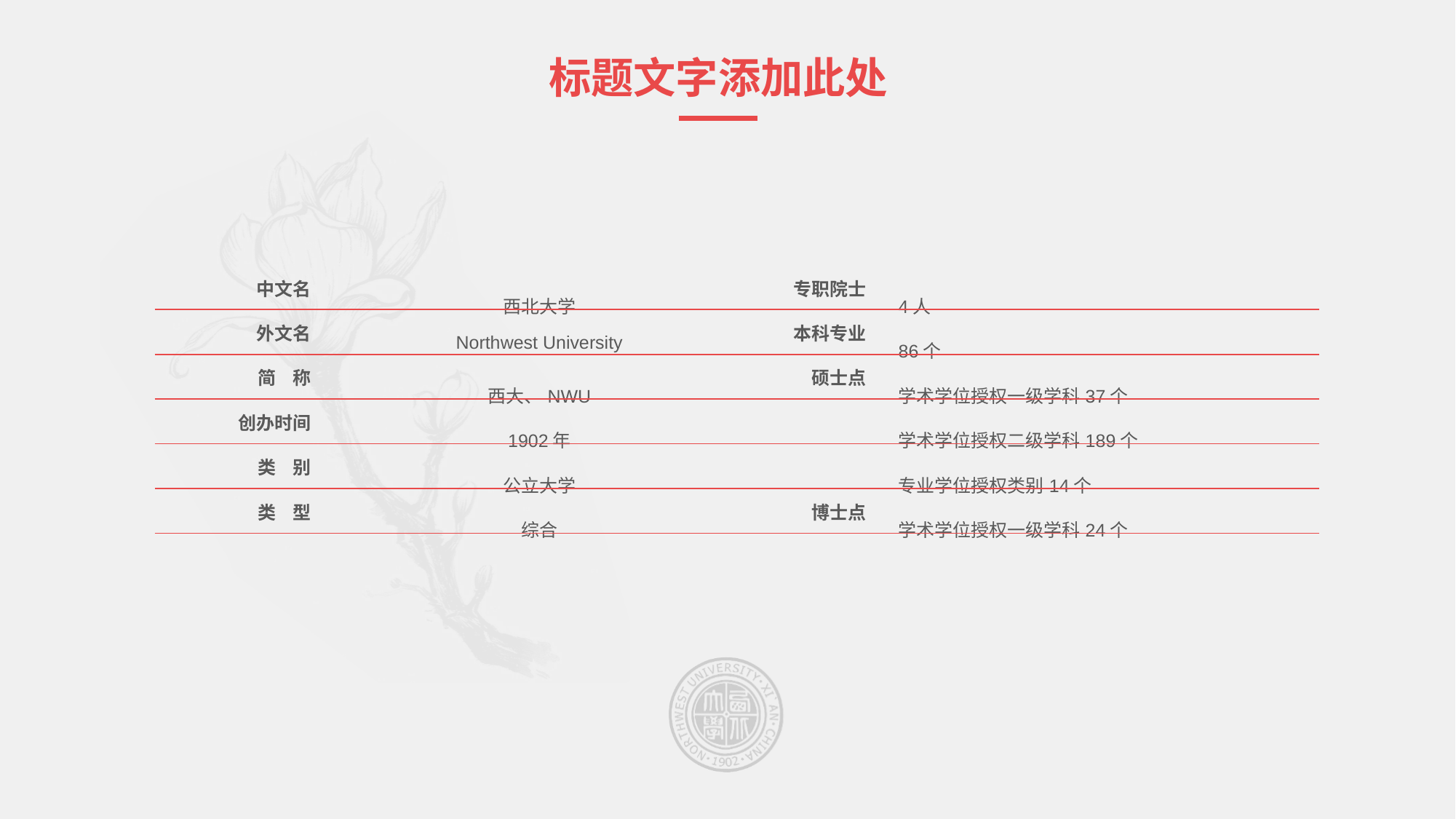

标题文字添加此处
| 中文名 | 西北大学 | 专职院士 | 4人 |
| --- | --- | --- | --- |
| 外文名 | Northwest University | 本科专业 | 86个 |
| 简    称 | 西大、NWU | 硕士点 | 学术学位授权一级学科37个 |
| 创办时间 | 1902年 |  | 学术学位授权二级学科189个 |
| 类    别 | 公立大学 |  | 专业学位授权类别14个 |
| 类    型 | 综合 | 博士点 | 学术学位授权一级学科24个 |